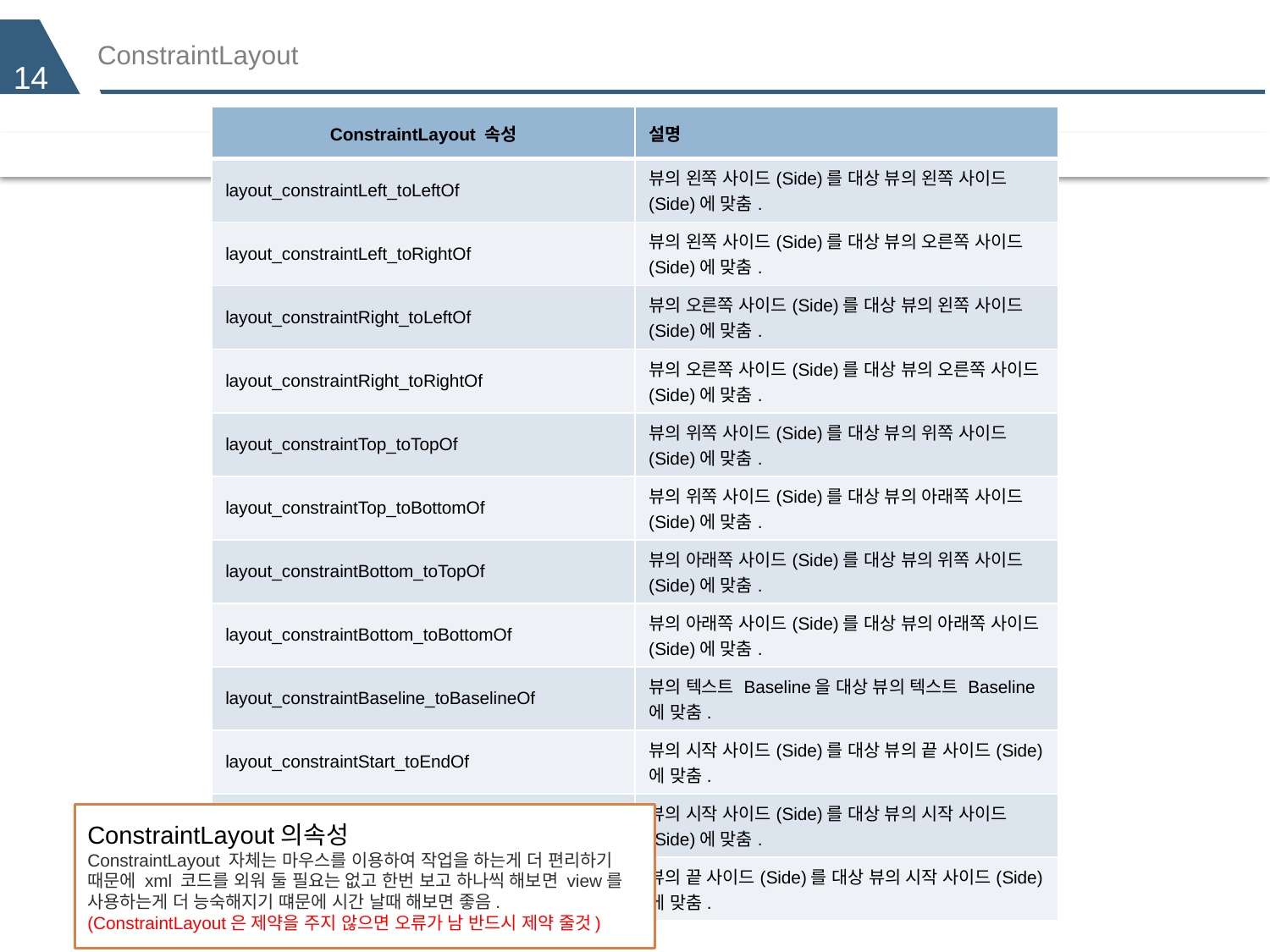

# ConstraintLayout
14
| ConstraintLayout 속성 | 설명 |
| --- | --- |
| layout\_constraintLeft\_toLeftOf | 뷰의 왼쪽 사이드(Side)를 대상 뷰의 왼쪽 사이드(Side)에 맞춤. |
| layout\_constraintLeft\_toRightOf | 뷰의 왼쪽 사이드(Side)를 대상 뷰의 오른쪽 사이드(Side)에 맞춤. |
| layout\_constraintRight\_toLeftOf | 뷰의 오른쪽 사이드(Side)를 대상 뷰의 왼쪽 사이드(Side)에 맞춤. |
| layout\_constraintRight\_toRightOf | 뷰의 오른쪽 사이드(Side)를 대상 뷰의 오른쪽 사이드(Side)에 맞춤. |
| layout\_constraintTop\_toTopOf | 뷰의 위쪽 사이드(Side)를 대상 뷰의 위쪽 사이드(Side)에 맞춤. |
| layout\_constraintTop\_toBottomOf | 뷰의 위쪽 사이드(Side)를 대상 뷰의 아래쪽 사이드(Side)에 맞춤. |
| layout\_constraintBottom\_toTopOf | 뷰의 아래쪽 사이드(Side)를 대상 뷰의 위쪽 사이드(Side)에 맞춤. |
| layout\_constraintBottom\_toBottomOf | 뷰의 아래쪽 사이드(Side)를 대상 뷰의 아래쪽 사이드(Side)에 맞춤. |
| layout\_constraintBaseline\_toBaselineOf | 뷰의 텍스트 Baseline을 대상 뷰의 텍스트 Baseline에 맞춤. |
| layout\_constraintStart\_toEndOf | 뷰의 시작 사이드(Side)를 대상 뷰의 끝 사이드(Side)에 맞춤. |
| layout\_constraintStart\_toStartOf | 뷰의 시작 사이드(Side)를 대상 뷰의 시작 사이드(Side)에 맞춤. |
| layout\_constraintEnd\_toStartOf | 뷰의 끝 사이드(Side)를 대상 뷰의 시작 사이드(Side)에 맞춤. |
ConstraintLayout의속성
ConstraintLayout 자체는 마우스를 이용하여 작업을 하는게 더 편리하기 때문에 xml 코드를 외워 둘 필요는 없고 한번 보고 하나씩 해보면 view를 사용하는게 더 능숙해지기 떄문에 시간 날때 해보면 좋음.
(ConstraintLayout은 제약을 주지 않으면 오류가 남 반드시 제약 줄것)